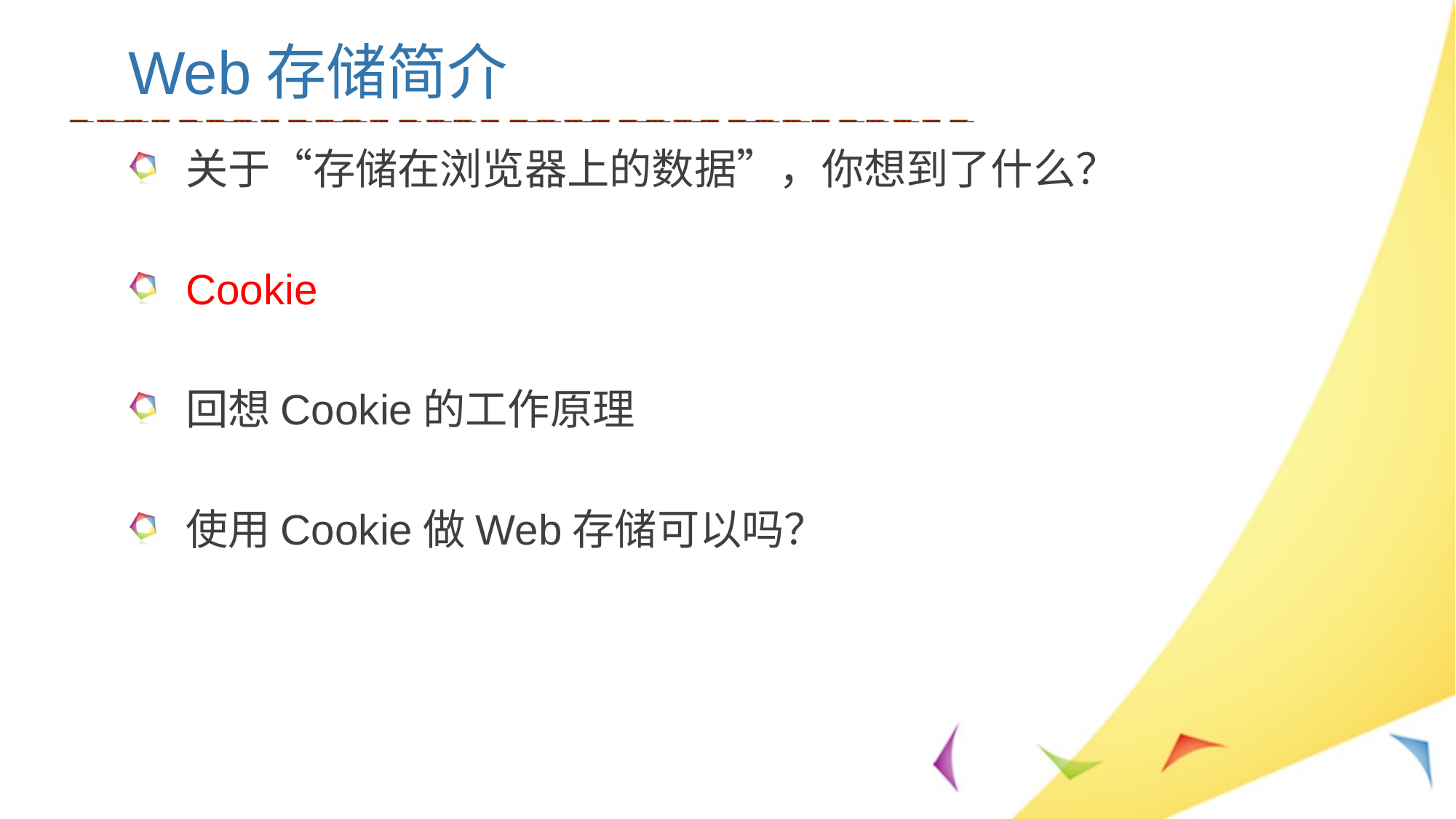

Web存储简介

关于“存储在浏览器上的数据”，你想到了什么？

Cookie

回想Cookie的工作原理

使用Cookie做Web存储可以吗？